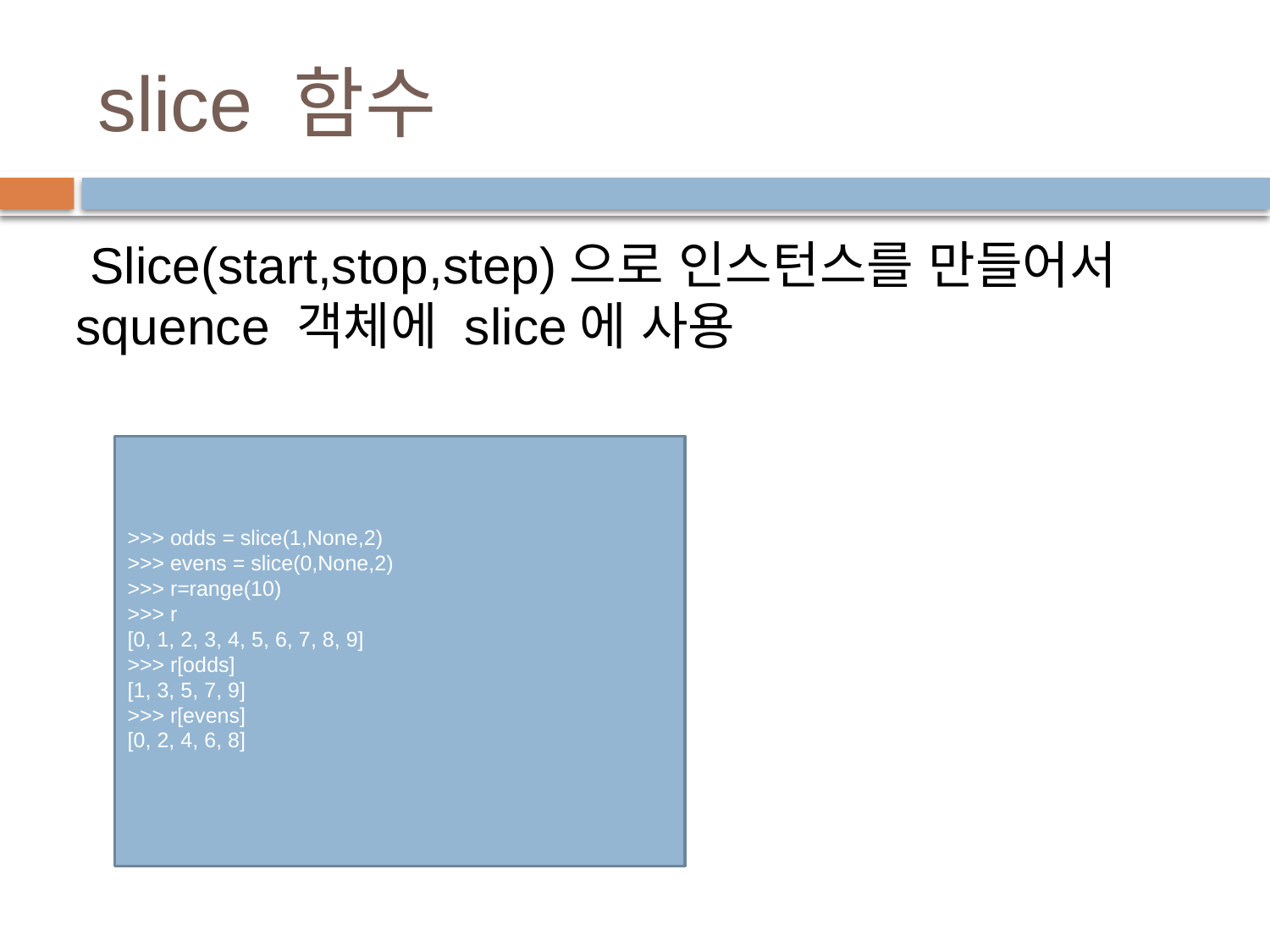

# slice 함수
 Slice(start,stop,step)으로 인스턴스를 만들어서 squence 객체에 slice에 사용
>>> odds = slice(1,None,2)
>>> evens = slice(0,None,2)
>>> r=range(10)
>>> r
[0, 1, 2, 3, 4, 5, 6, 7, 8, 9]
>>> r[odds]
[1, 3, 5, 7, 9]
>>> r[evens]
[0, 2, 4, 6, 8]